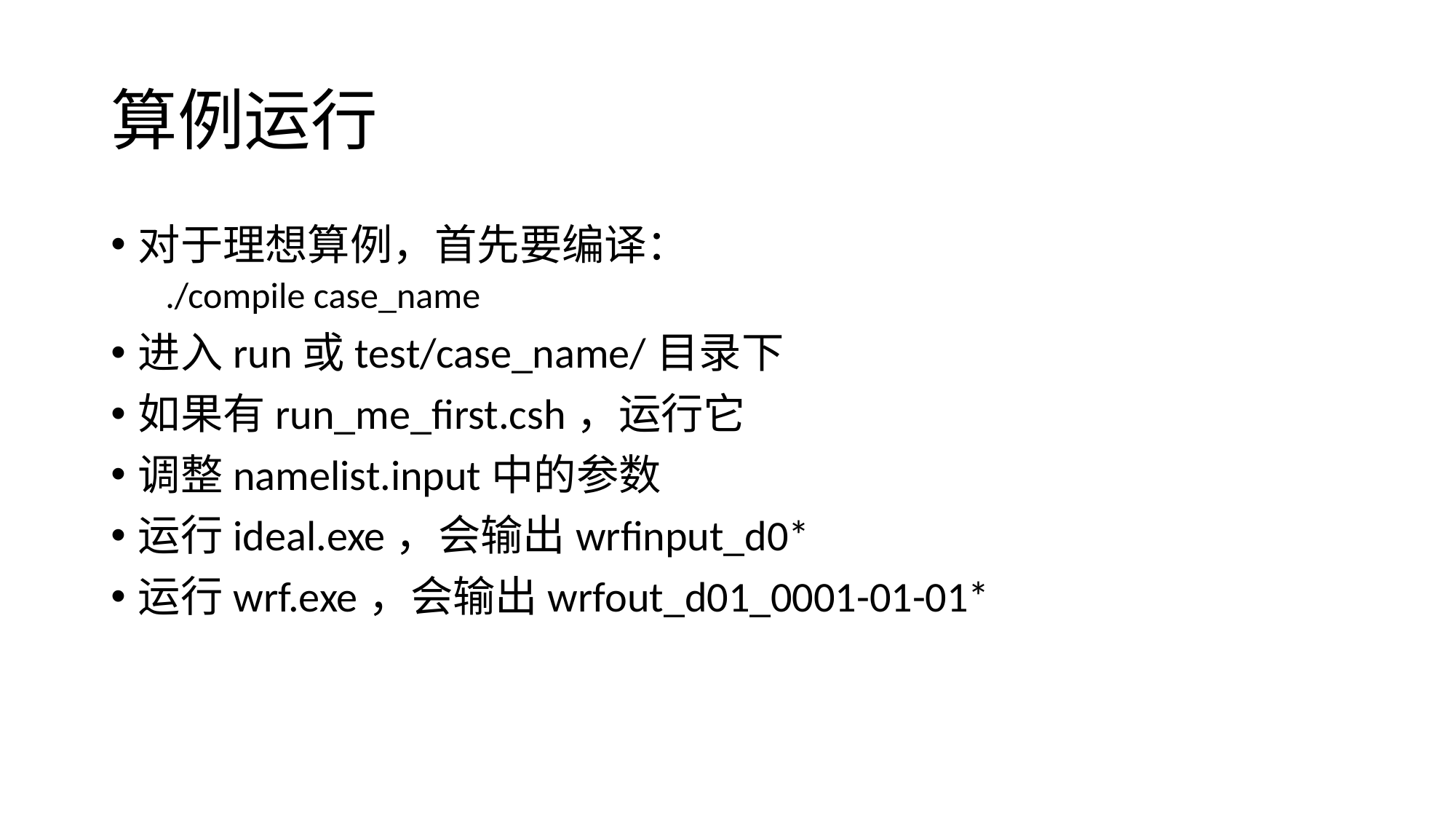

# 算例运行
对于理想算例，首先要编译：
./compile case_name
进入run或test/case_name/目录下
如果有run_me_first.csh，运行它
调整namelist.input中的参数
运行ideal.exe，会输出wrfinput_d0*
运行wrf.exe，会输出wrfout_d01_0001-01-01*